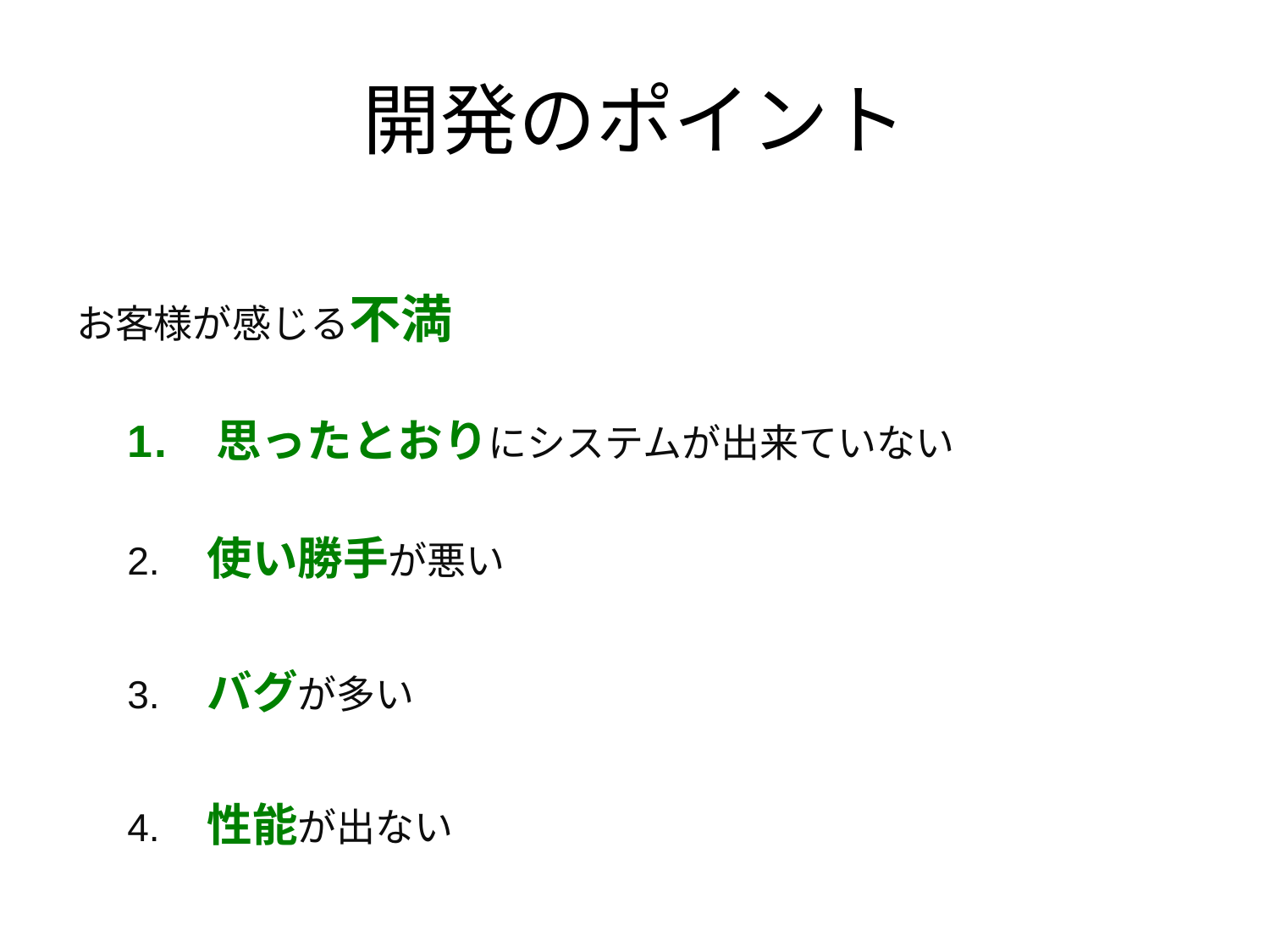

# 開発のポイント
お客様が感じる不満

  思ったとおりにシステムが出来ていない

2.　使い勝手が悪い

3.　バグが多い

4.　性能が出ない